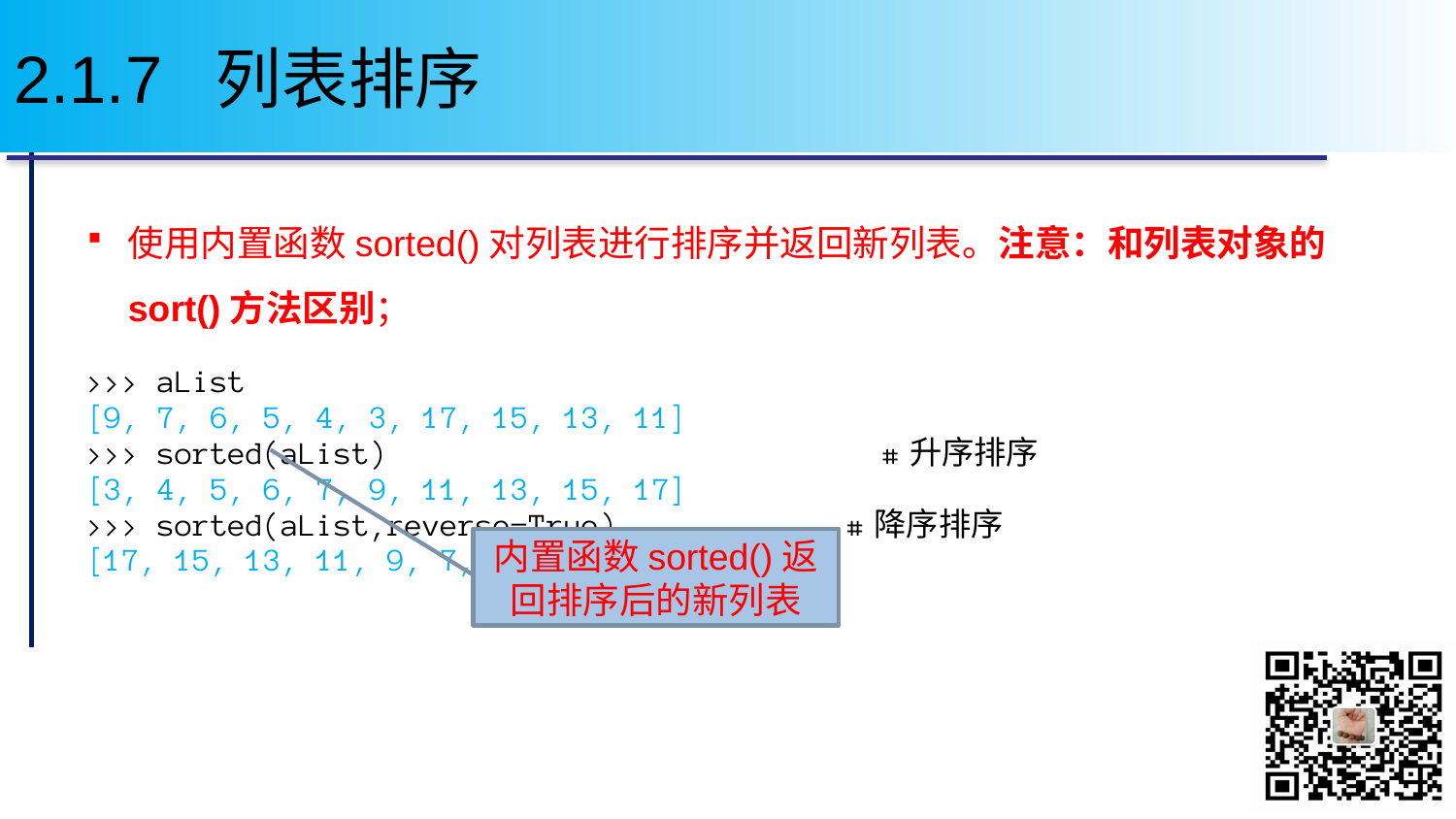

# 2.1.7  列表排序
使用内置函数sorted()对列表进行排序并返回新列表。注意：和列表对象的sort()方法区别；

>>> aList
[9, 7, 6, 5, 4, 3, 17, 15, 13, 11]
>>> sorted(aList)                            #升序排序
[3, 4, 5, 6, 7, 9, 11, 13, 15, 17]
>>> sorted(aList,reverse=True)             #降序排序
[17, 15, 13, 11, 9, 7, 6, 5, 4, 3]
内置函数sorted()返回排序后的新列表